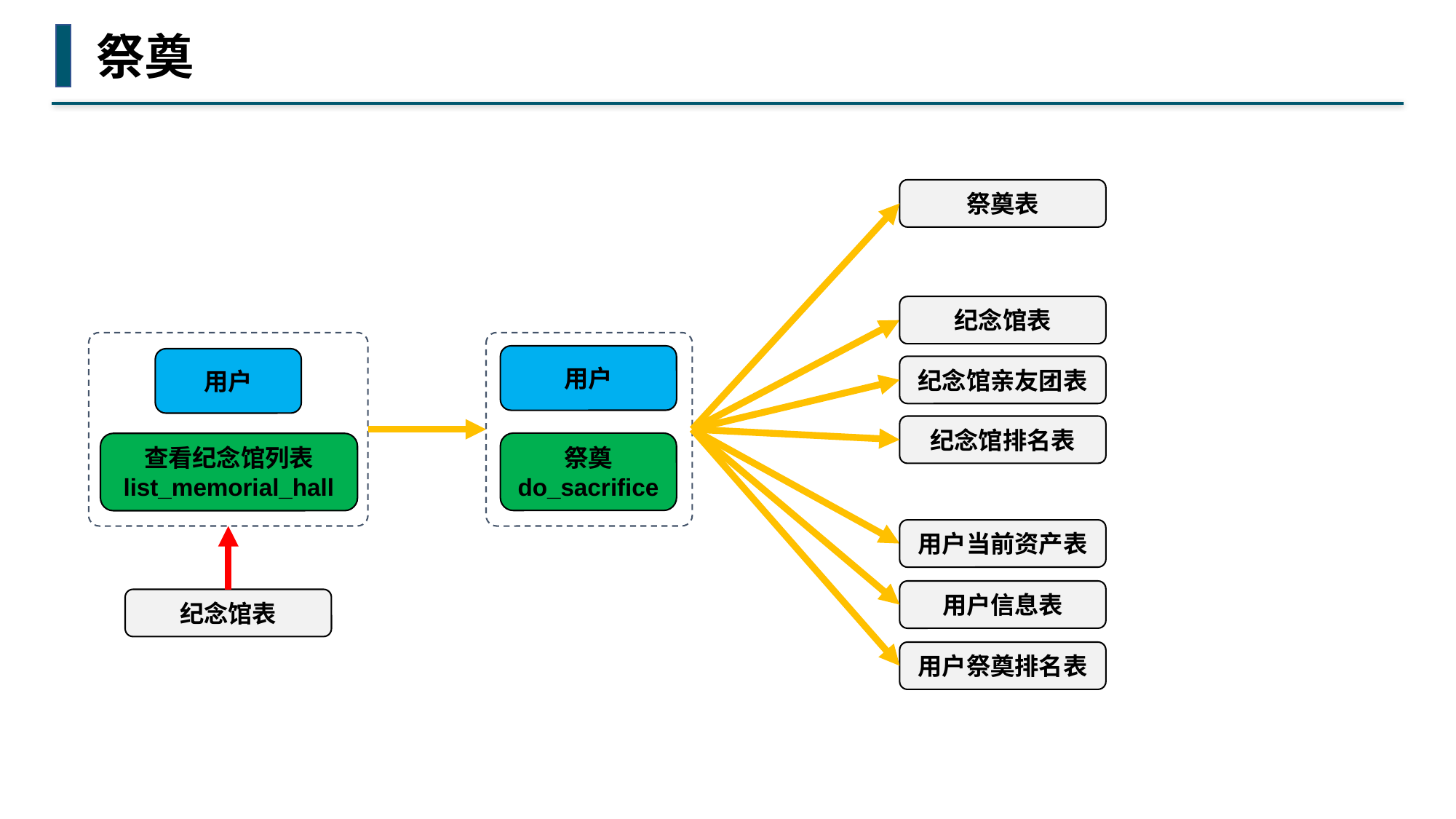

祭奠

祭奠表
纪念馆表

用户
祭奠
do_sacrifice
用户
查看纪念馆列表
list_memorial_hall
纪念馆亲友团表
纪念馆排名表
用户当前资产表
用户信息表
纪念馆表
用户祭奠排名表